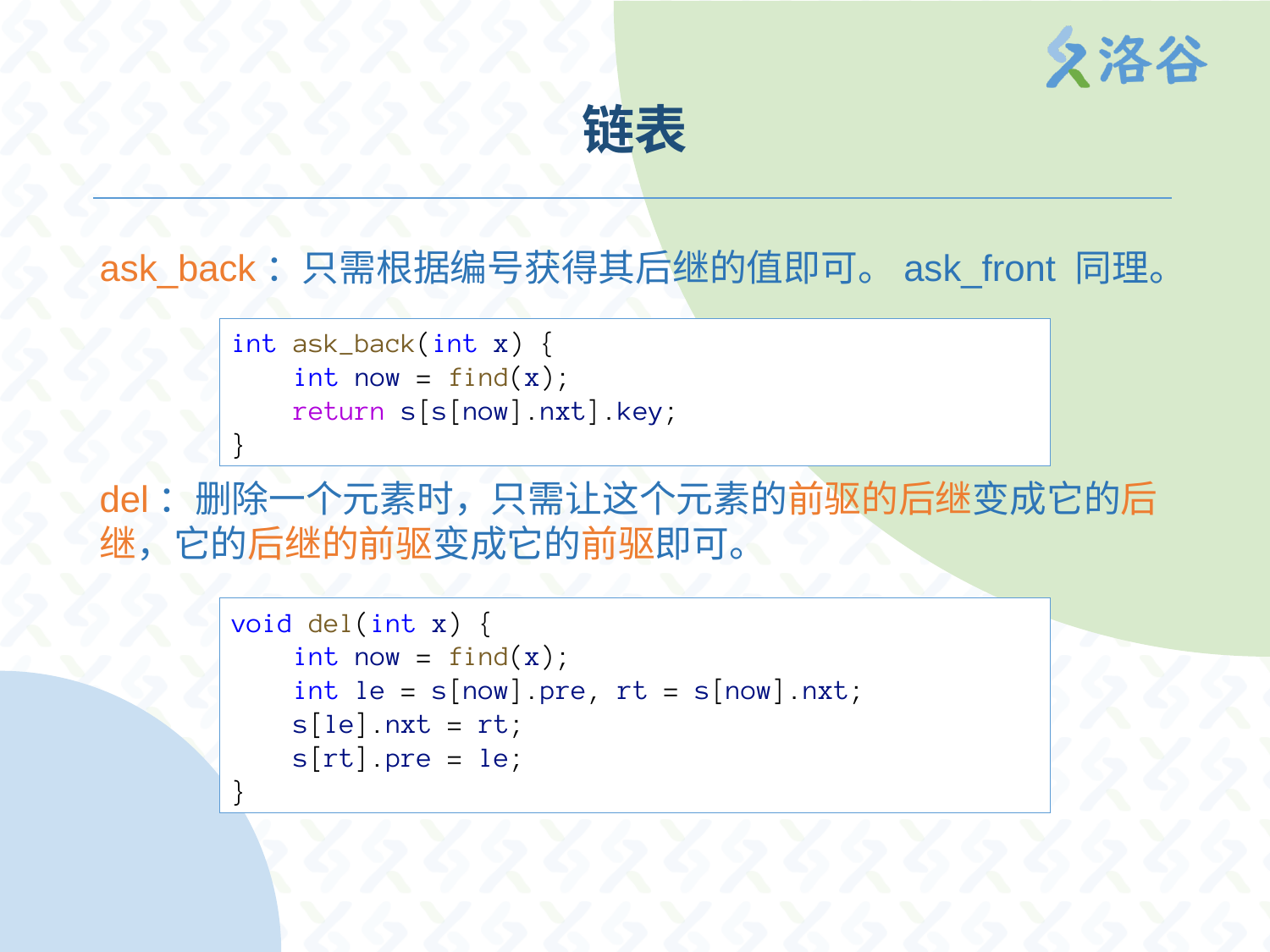

# 链表
ask_back：只需根据编号获得其后继的值即可。ask_front 同理。

del：删除一个元素时，只需让这个元素的前驱的后继变成它的后继，它的后继的前驱变成它的前驱即可。
int ask_back(int x) {
    int now = find(x);
    return s[s[now].nxt].key;
}
void del(int x) {
    int now = find(x);
    int le = s[now].pre, rt = s[now].nxt;
    s[le].nxt = rt;
    s[rt].pre = le;
}